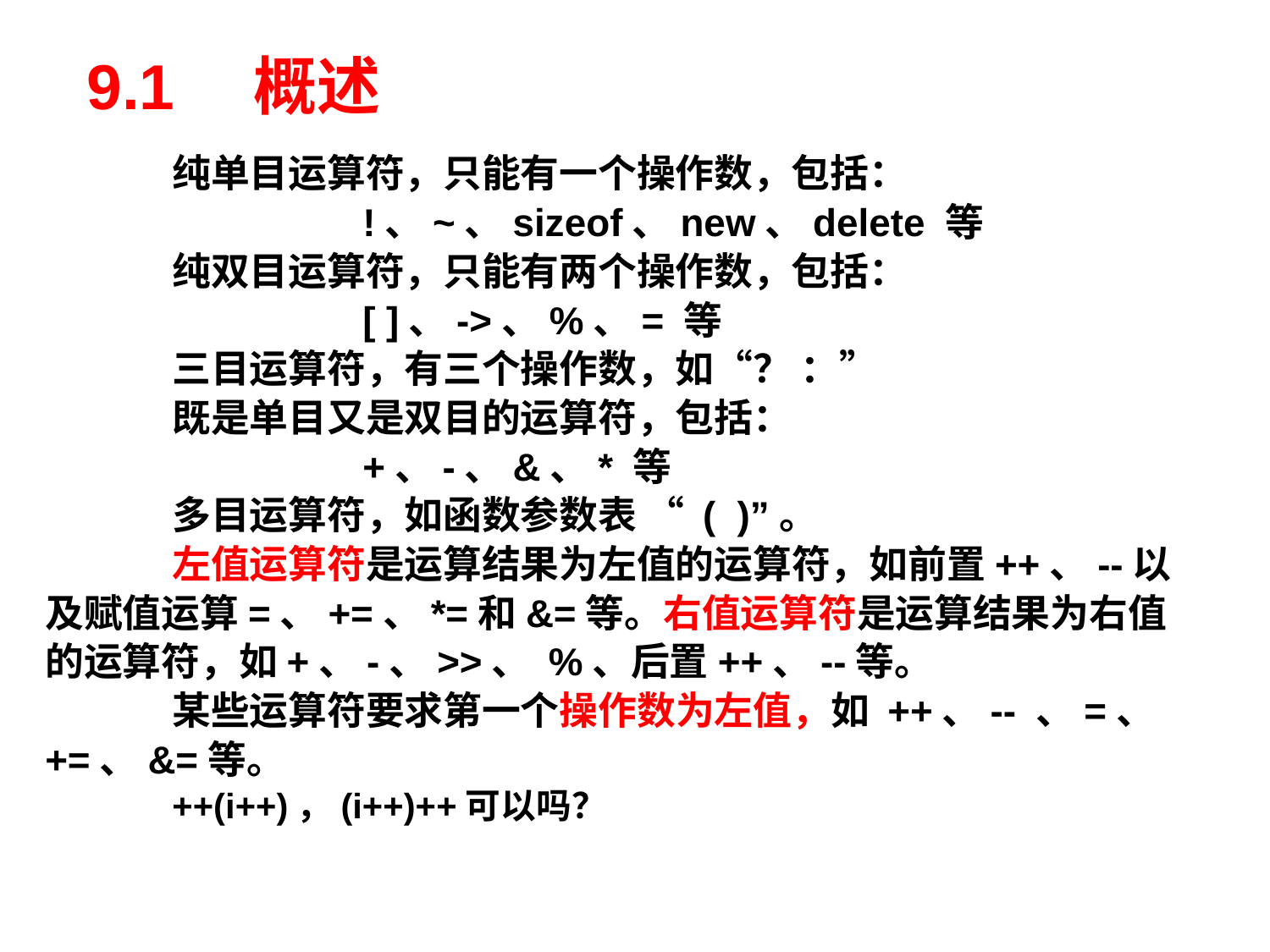

# 9.1　概述
	纯单目运算符，只能有一个操作数，包括：
		!、~、sizeof、new、delete 等
	纯双目运算符，只能有两个操作数，包括：
		[ ]、->、%、= 等
	三目运算符，有三个操作数，如“？ ：”
	既是单目又是双目的运算符，包括：
		+、-、&、* 等
	多目运算符，如函数参数表 “ (  )”。
	左值运算符是运算结果为左值的运算符，如前置++、--以及赋值运算=、+=、*=和&=等。右值运算符是运算结果为右值的运算符，如+、-、>>、 %、后置++、--等。
	某些运算符要求第一个操作数为左值，如 ++、-- 、=、+=、&=等。
	++(i++)，(i++)++可以吗？